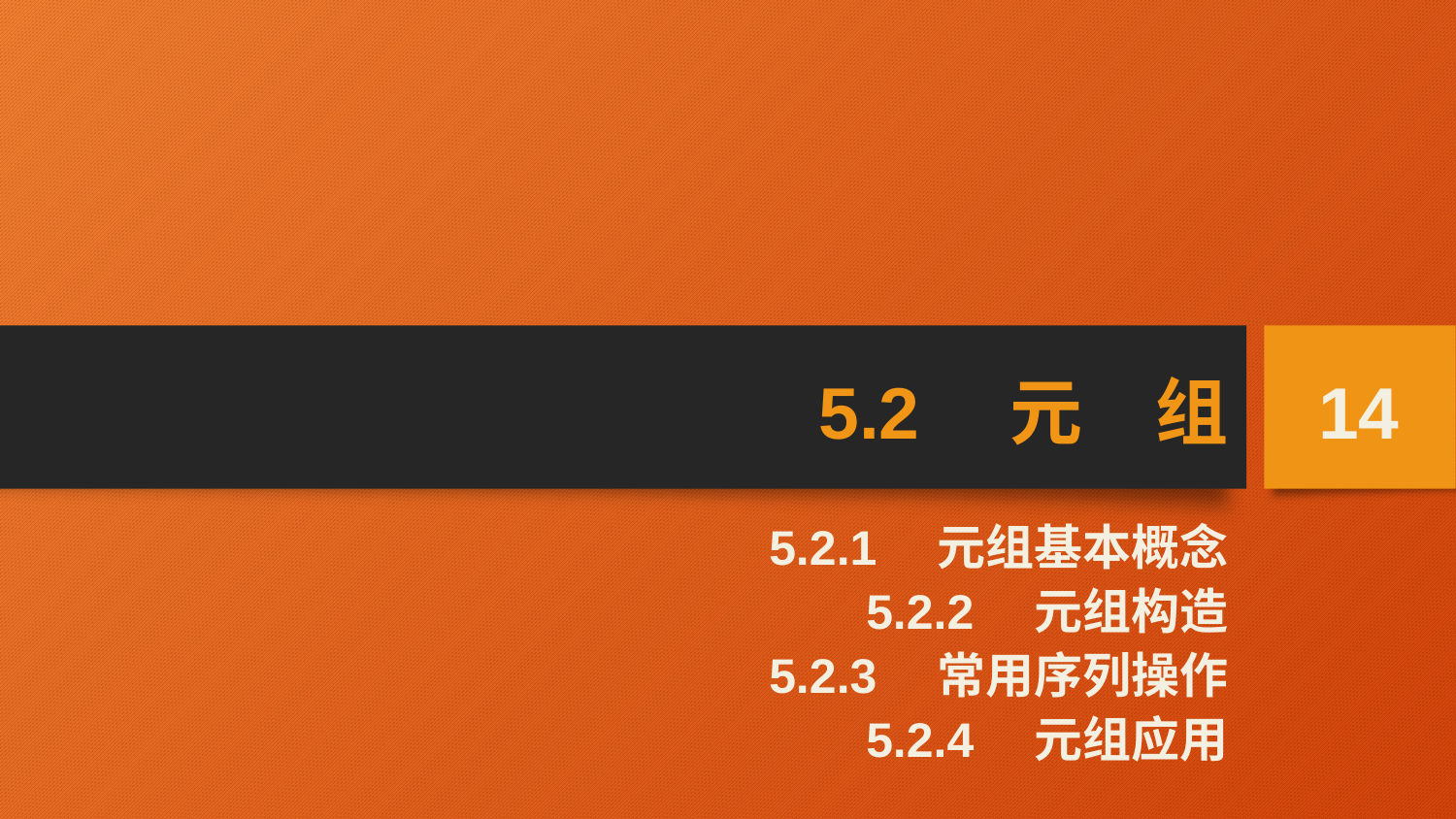

# 5.2　元　组
14
5.2.1　元组基本概念
5.2.2　元组构造
5.2.3　常用序列操作
5.2.4　元组应用